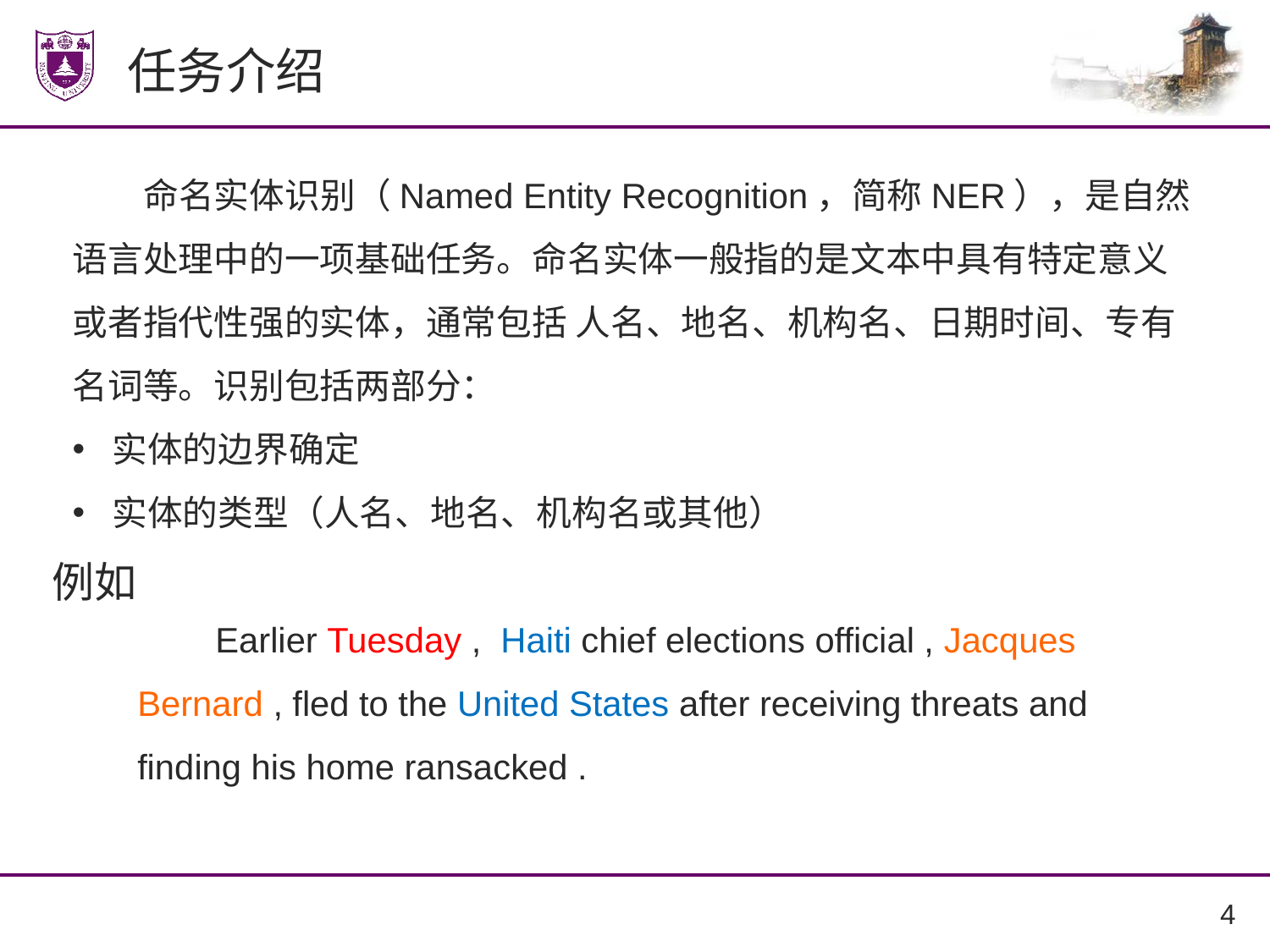

任务介绍
        命名实体识别（Named Entity Recognition，简称NER），是自然语言处理中的一项基础任务。命名实体一般指的是文本中具有特定意义或者指代性强的实体，通常包括 人名、地名、机构名、日期时间、专有名词等。识别包括两部分：
实体的边界确定
实体的类型（人名、地名、机构名或其他）
例如
        Earlier Tuesday ,  Haiti chief elections official , Jacques Bernard , fled to the United States after receiving threats and finding his home ransacked .